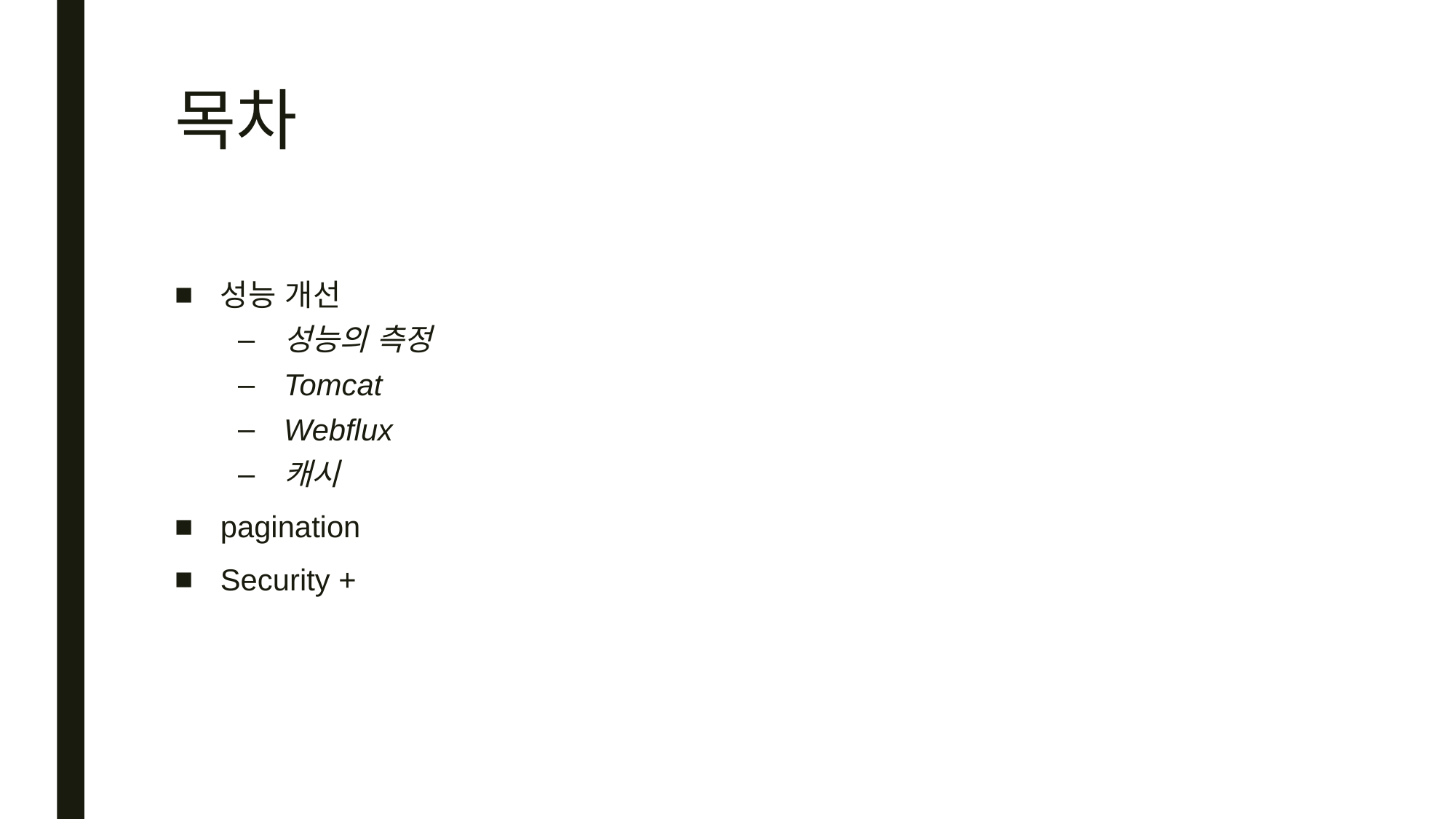

# 목차
성능 개선
성능의 측정
Tomcat
Webflux
캐시
pagination
Security +